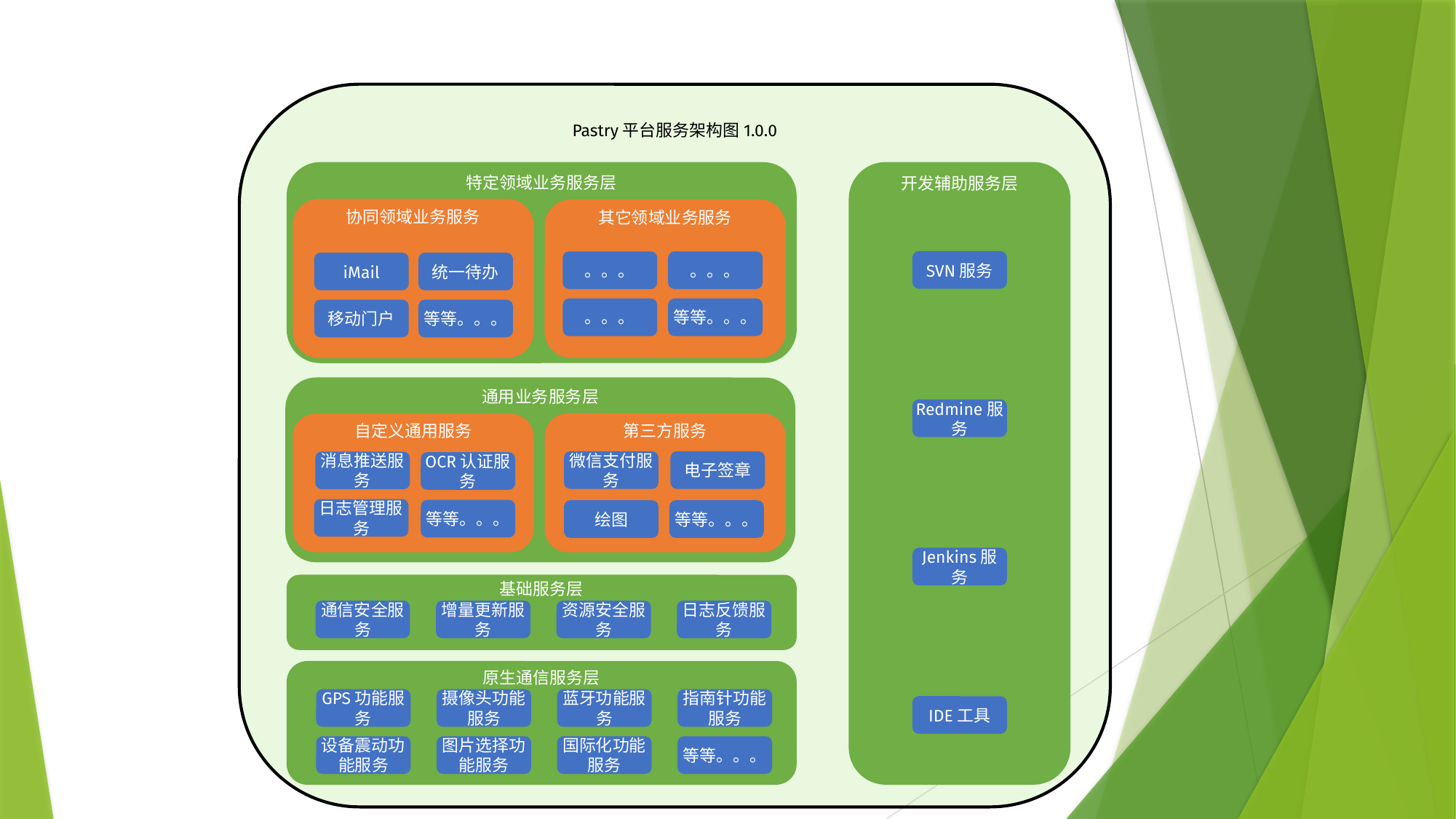

Pastry平台服务架构图1.0.0

特定领域业务服务层
开发辅助服务层
协同领域业务服务
其它领域业务服务
SVN服务
。。。
。。。
iMail
统一待办
。。。
等等。。。
移动门户
等等。。。
通用业务服务层
Redmine服务
第三方服务
自定义通用服务
微信支付服务
电子签章
消息推送服务
OCR认证服务
日志管理服务
等等。。。
绘图
等等。。。
Jenkins服务
基础服务层
通信安全服务
增量更新服务
资源安全服务
日志反馈服务
原生通信服务层
GPS功能服务
摄像头功能服务
蓝牙功能服务
指南针功能服务
IDE工具
设备震动功能服务
图片选择功能服务
国际化功能服务
等等。。。